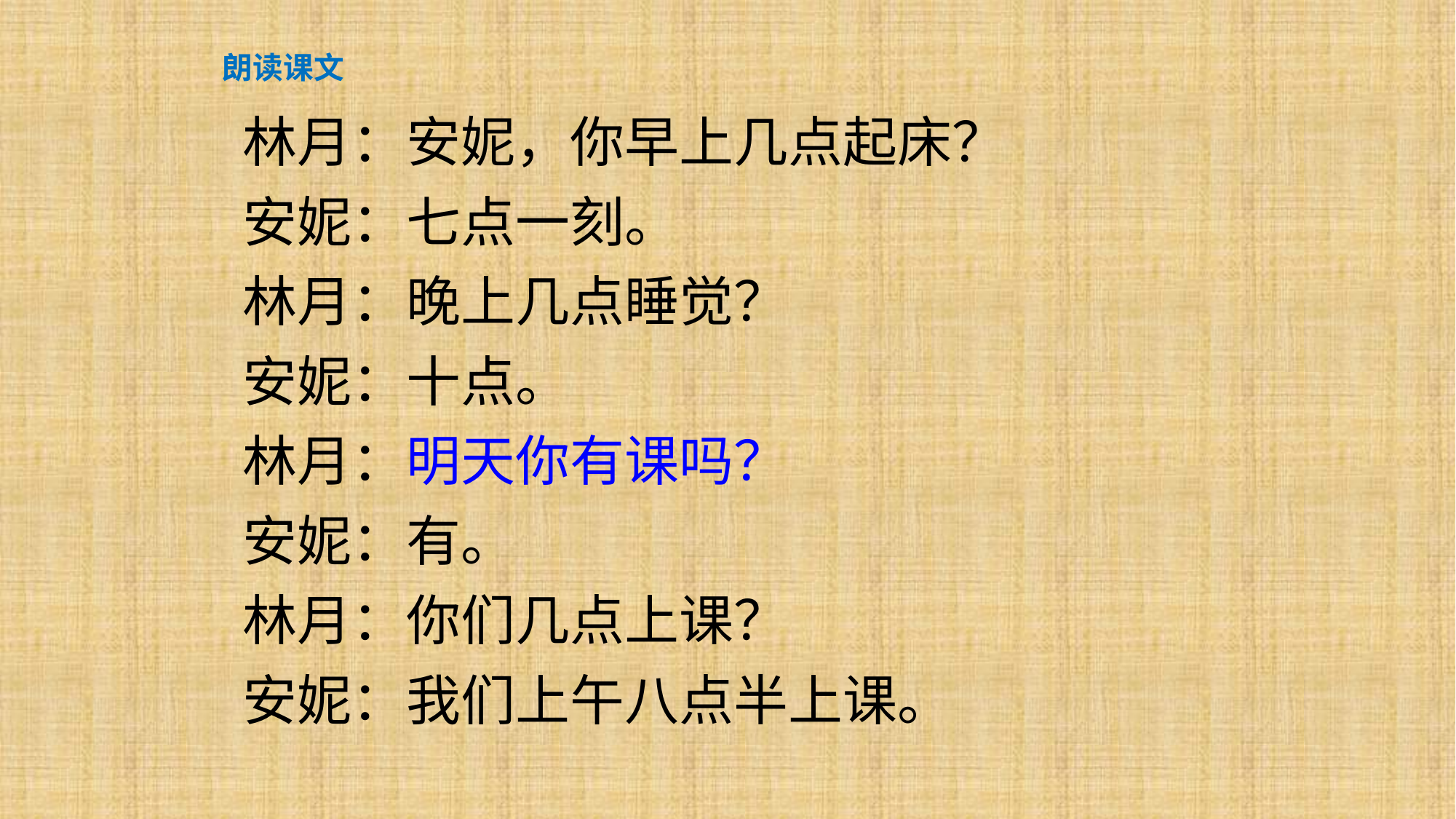

朗读课文
林月：安妮，你早上几点起床？
安妮：七点一刻。
林月：晚上几点睡觉？
安妮：十点。
林月：明天你有课吗？
安妮：有。
林月：你们几点上课？
安妮：我们上午八点半上课。